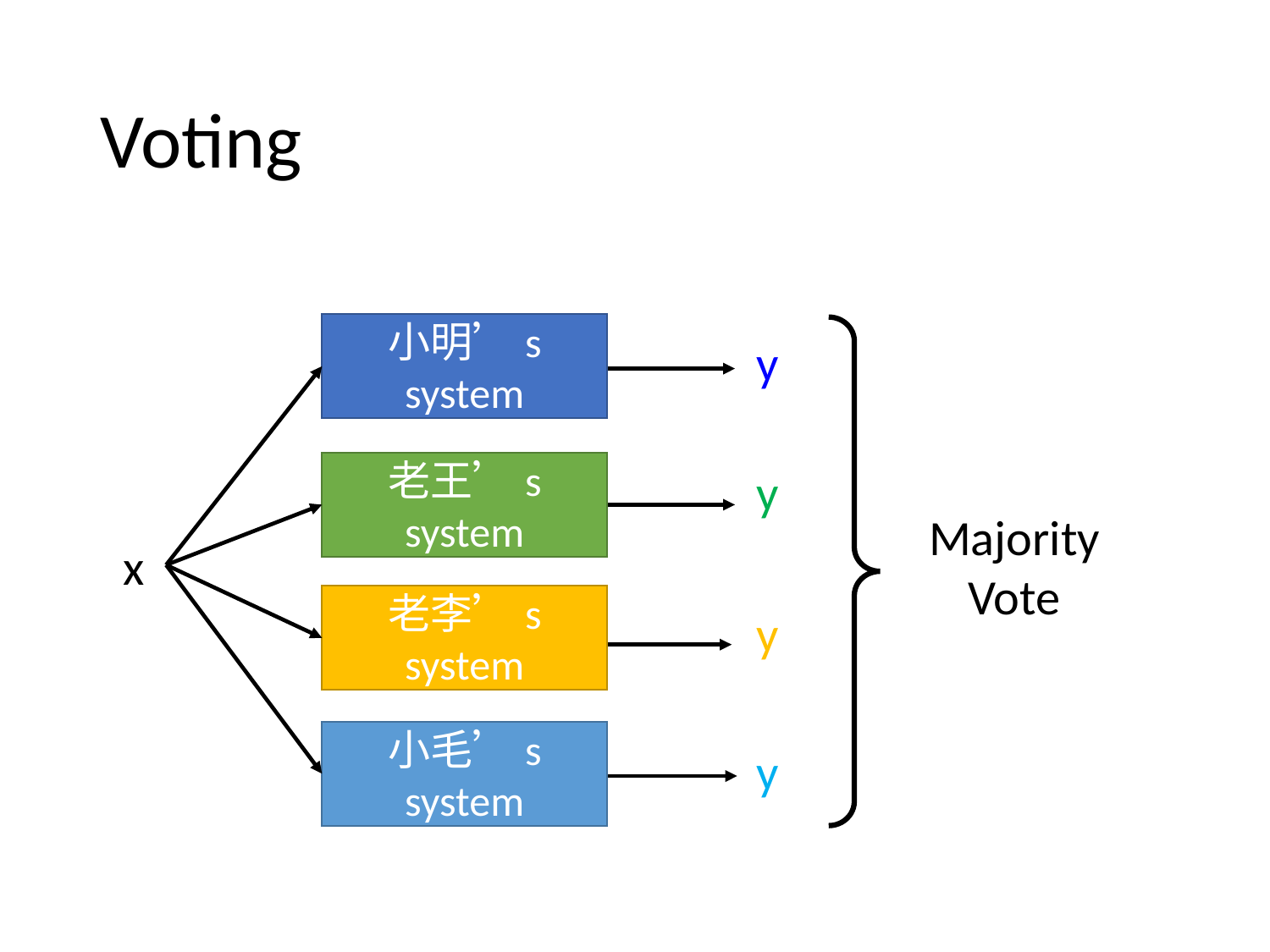

# Voting
小明’s system

y
老王’s system
y
Majority
Vote
x
老李’s system
y
小毛’s system
y